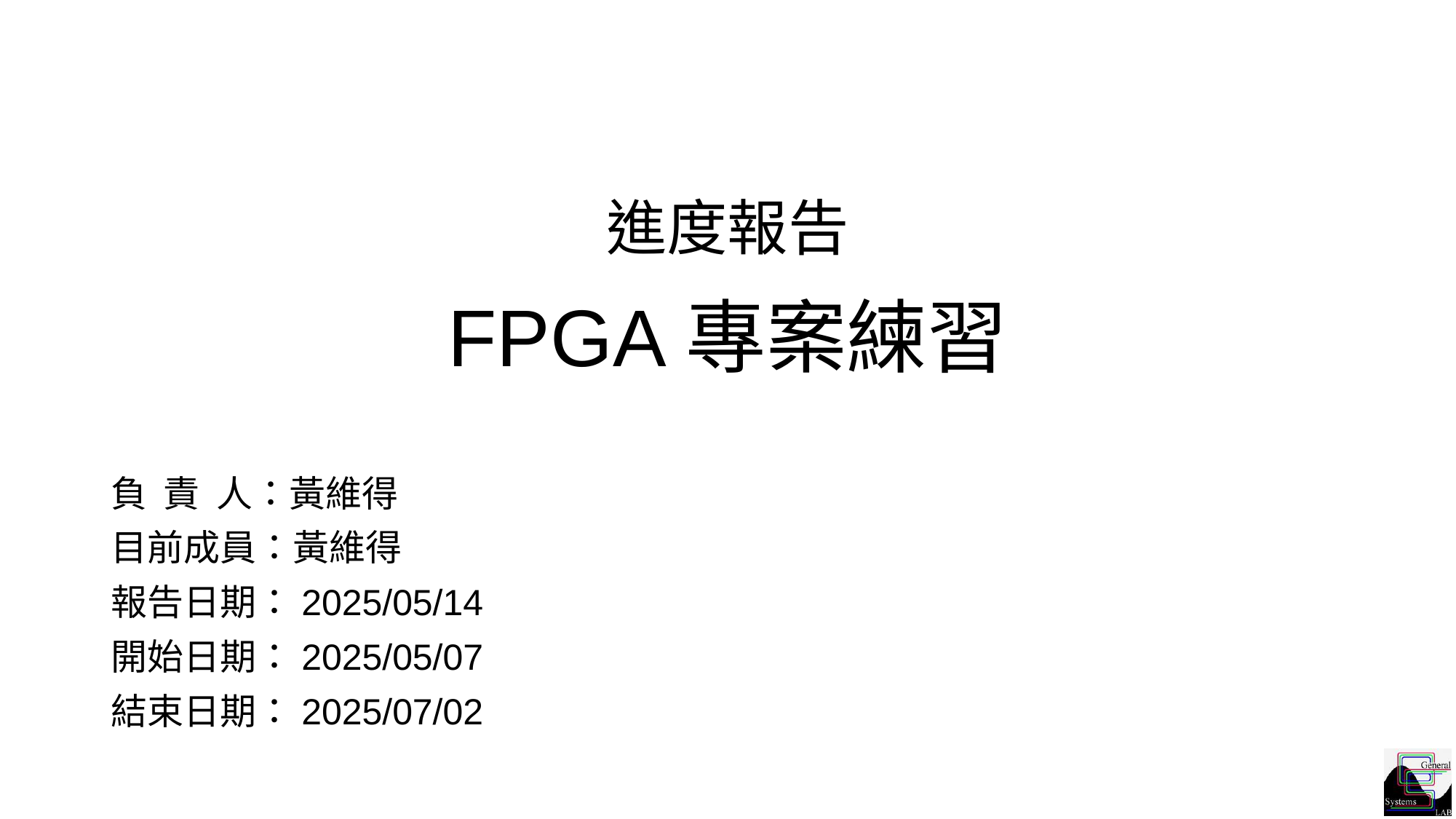

# 進度報告 FPGA專案練習
負  責  人：黃維得
目前成員：黃維得
報告日期：2025/05/14
開始日期：2025/05/07
結束日期：2025/07/02